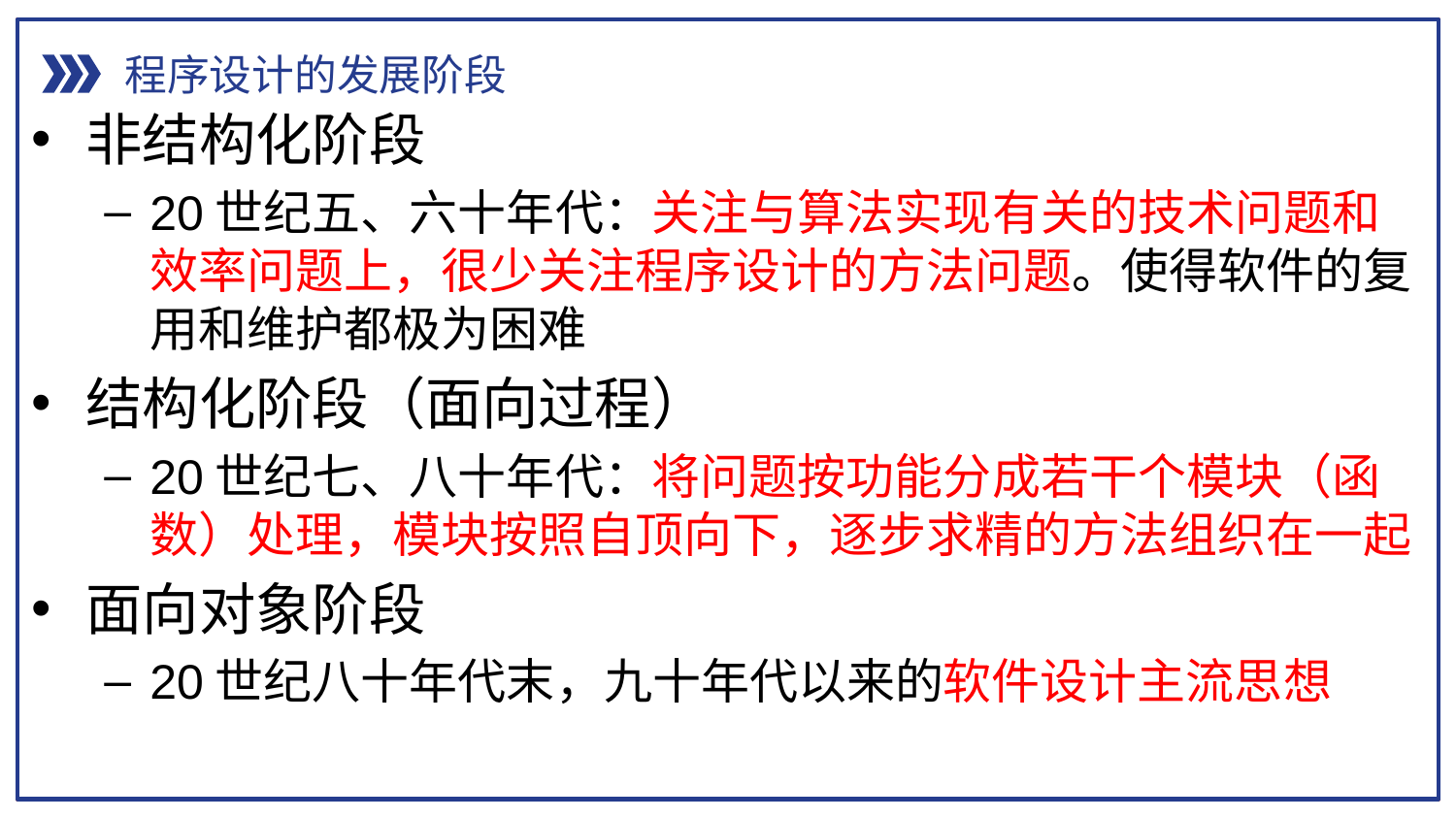

程序设计的发展阶段

非结构化阶段
20世纪五、六十年代：关注与算法实现有关的技术问题和效率问题上，很少关注程序设计的方法问题。使得软件的复用和维护都极为困难
结构化阶段（面向过程）
20世纪七、八十年代：将问题按功能分成若干个模块（函数）处理，模块按照自顶向下，逐步求精的方法组织在一起
面向对象阶段
20世纪八十年代末，九十年代以来的软件设计主流思想